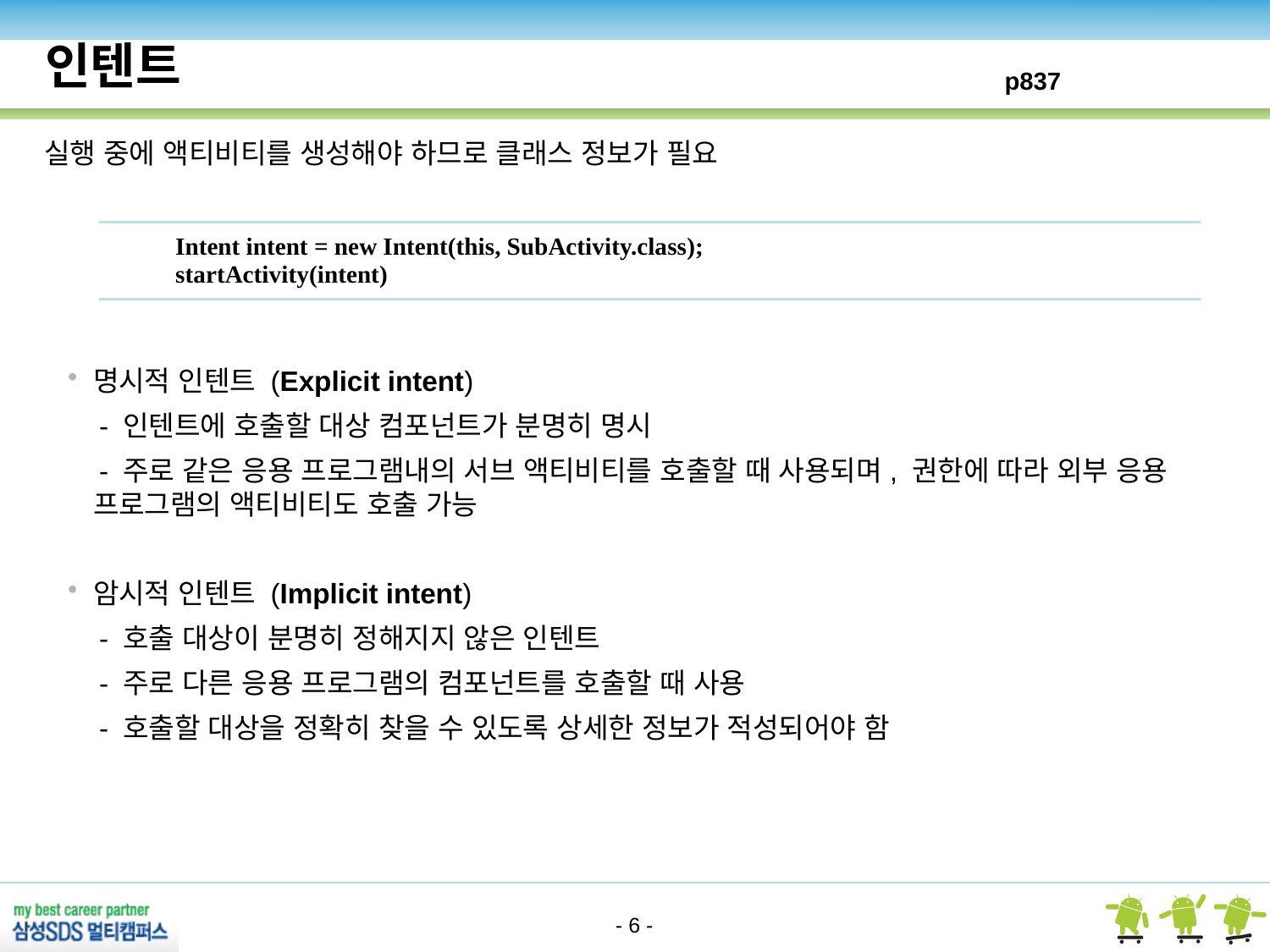

인텐트
p837
실행 중에 액티비티를 생성해야 하므로 클래스 정보가 필요
| Intent intent = new Intent(this, SubActivity.class); startActivity(intent) |
| --- |

명시적 인텐트 (Explicit intent)
    - 인텐트에 호출할 대상 컴포넌트가 분명히 명시
    - 주로 같은 응용 프로그램내의 서브 액티비티를 호출할 때 사용되며, 권한에 따라 외부 응용 프로그램의 액티비티도 호출 가능

암시적 인텐트 (Implicit intent)
    - 호출 대상이 분명히 정해지지 않은 인텐트
    - 주로 다른 응용 프로그램의 컴포넌트를 호출할 때 사용
    - 호출할 대상을 정확히 찾을 수 있도록 상세한 정보가 적성되어야 함

- 6 -